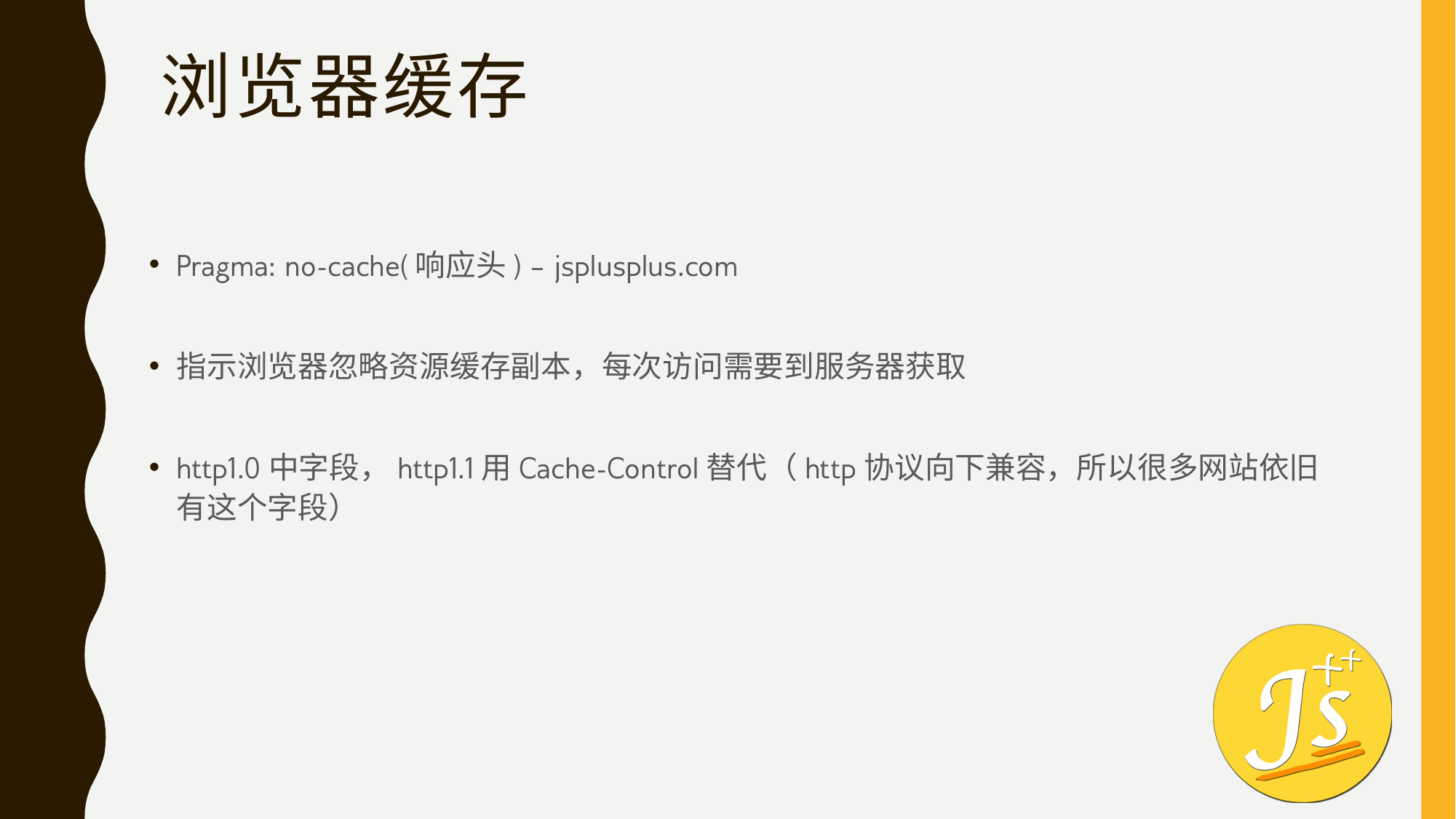

# 浏览器缓存
Pragma: no-cache(响应头) – jsplusplus.com

指示浏览器忽略资源缓存副本，每次访问需要到服务器获取

http1.0中字段，http1.1用Cache-Control替代（http协议向下兼容，所以很多网站依旧有这个字段）